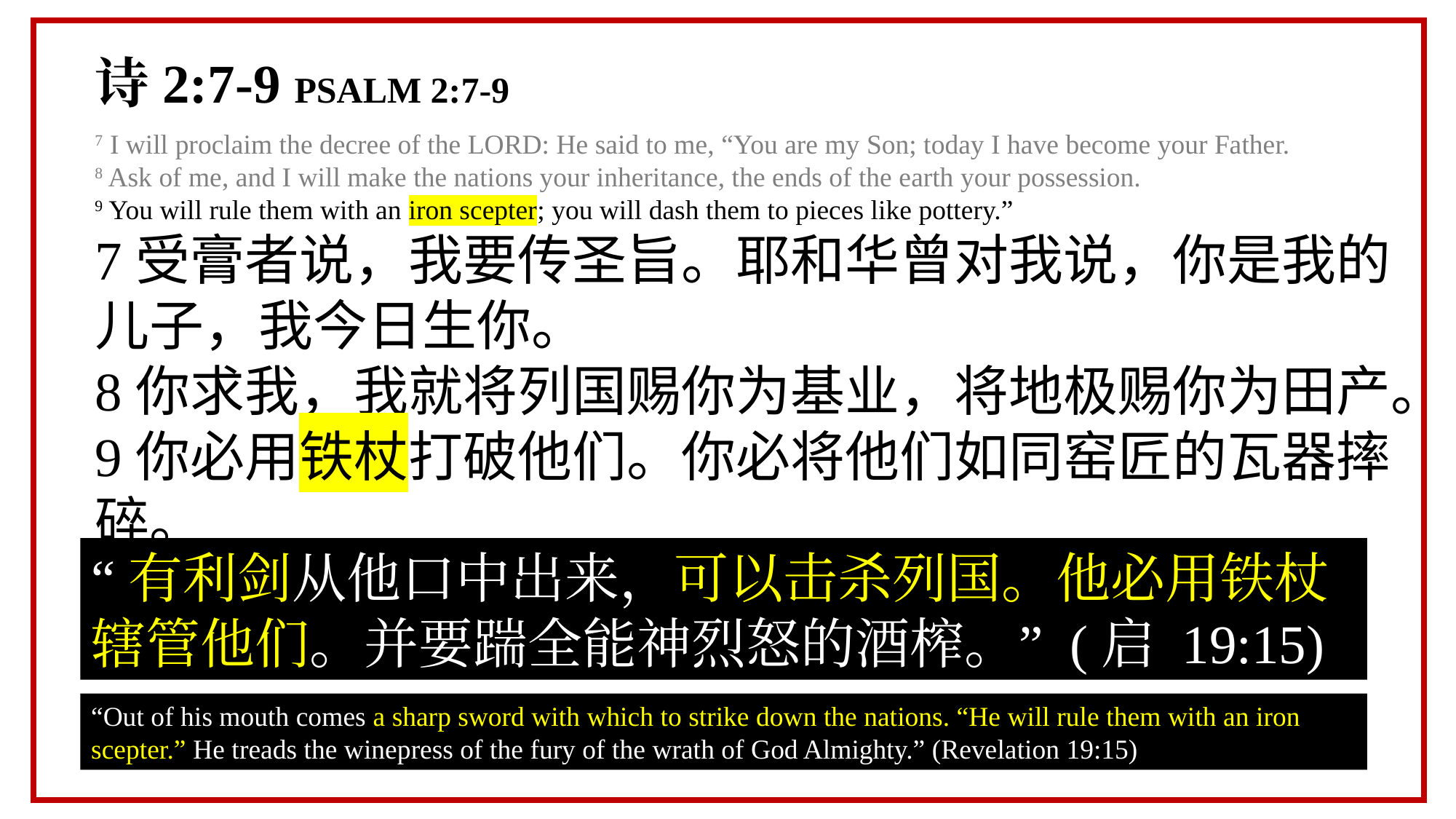

诗2:7-9 PSALM 2:7-9
7 I will proclaim the decree of the LORD: He said to me, “You are my Son; today I have become your Father.
8 Ask of me, and I will make the nations your inheritance, the ends of the earth your possession.
9 You will rule them with an iron scepter; you will dash them to pieces like pottery.”
7受膏者说，我要传圣旨。耶和华曾对我说，你是我的儿子，我今日生你。
8你求我，我就将列国赐你为基业，将地极赐你为田产。
9你必用铁杖打破他们。你必将他们如同窑匠的瓦器摔碎。
“有利剑从他口中出来，可以击杀列国。他必用铁杖辖管他们。并要踹全能神烈怒的酒榨。” (启 19:15)
“Out of his mouth comes a sharp sword with which to strike down the nations. “He will rule them with an iron scepter.” He treads the winepress of the fury of the wrath of God Almighty.” (Revelation 19:15)